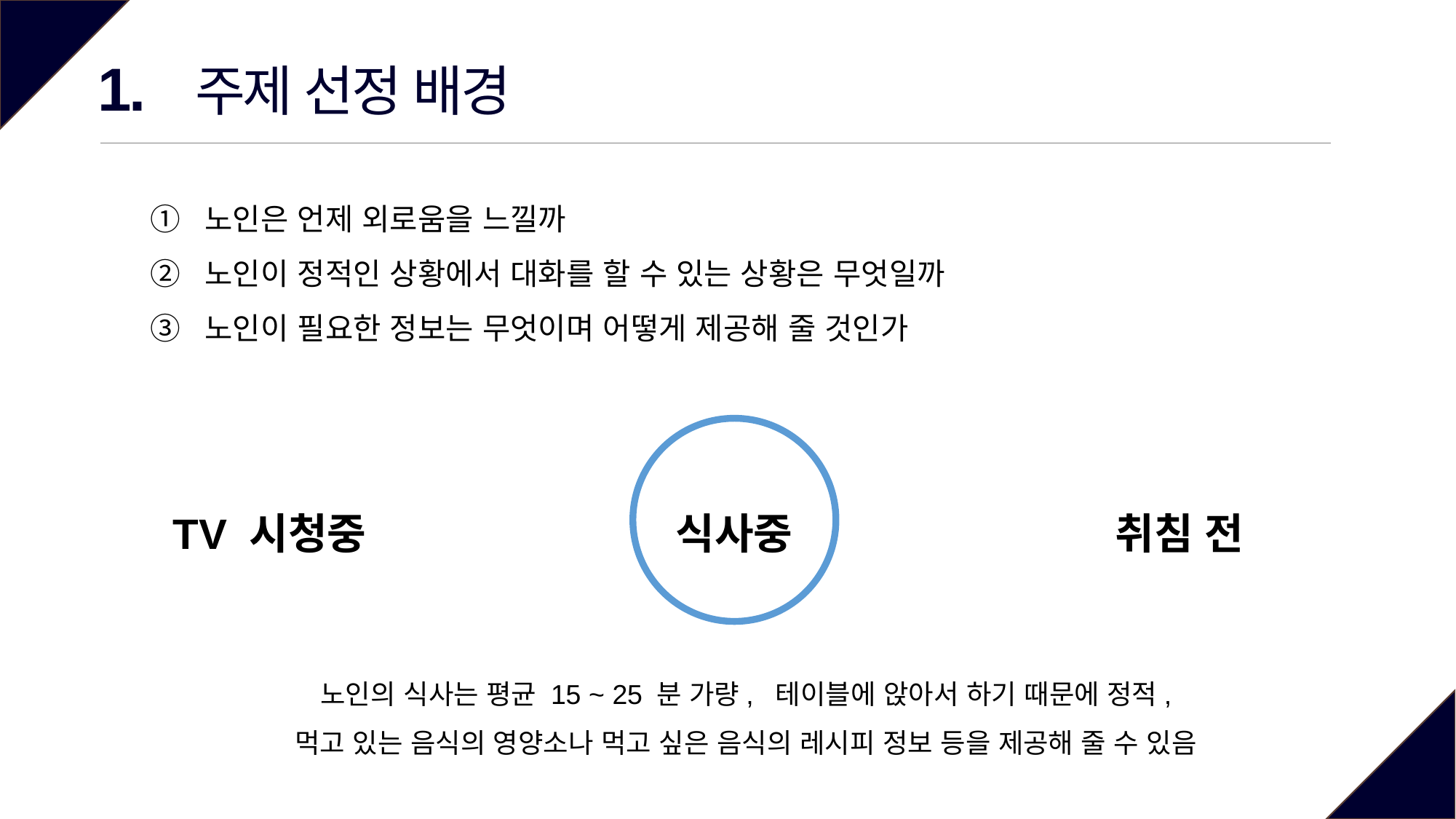

1.
주제 선정 배경
①  노인은 언제 외로움을 느낄까
②  노인이 정적인 상황에서 대화를 할 수 있는 상황은 무엇일까
③  노인이 필요한 정보는 무엇이며 어떻게 제공해 줄 것인가

TV 시청중
식사중
취침 전
노인의 식사는 평균 15 ~ 25 분 가량,  테이블에 앉아서 하기 때문에 정적,
먹고 있는 음식의 영양소나 먹고 싶은 음식의 레시피 정보 등을 제공해 줄 수 있음